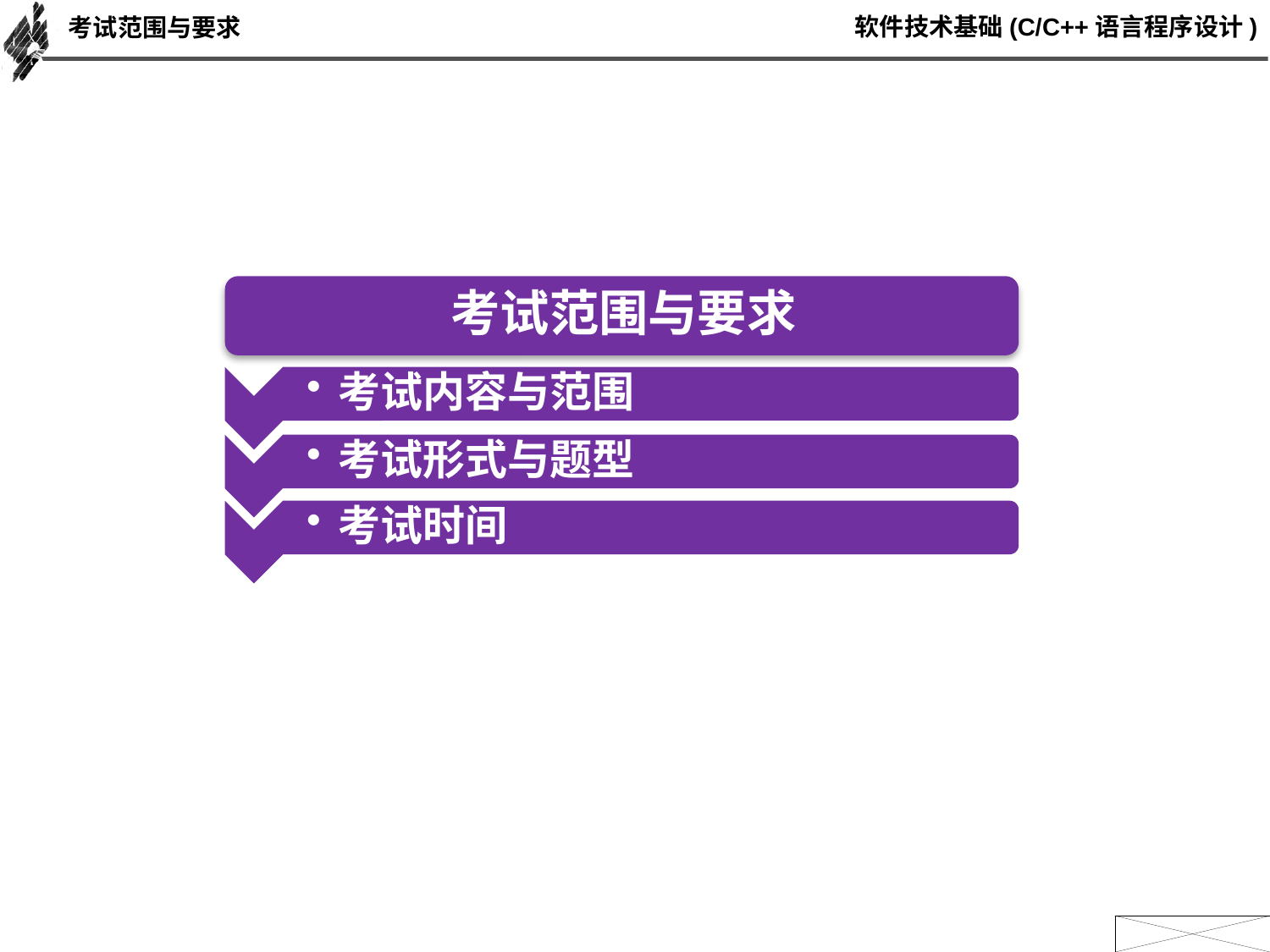

考试范围与要求
考试范围与要求

考试内容与范围

考试形式与题型

考试时间